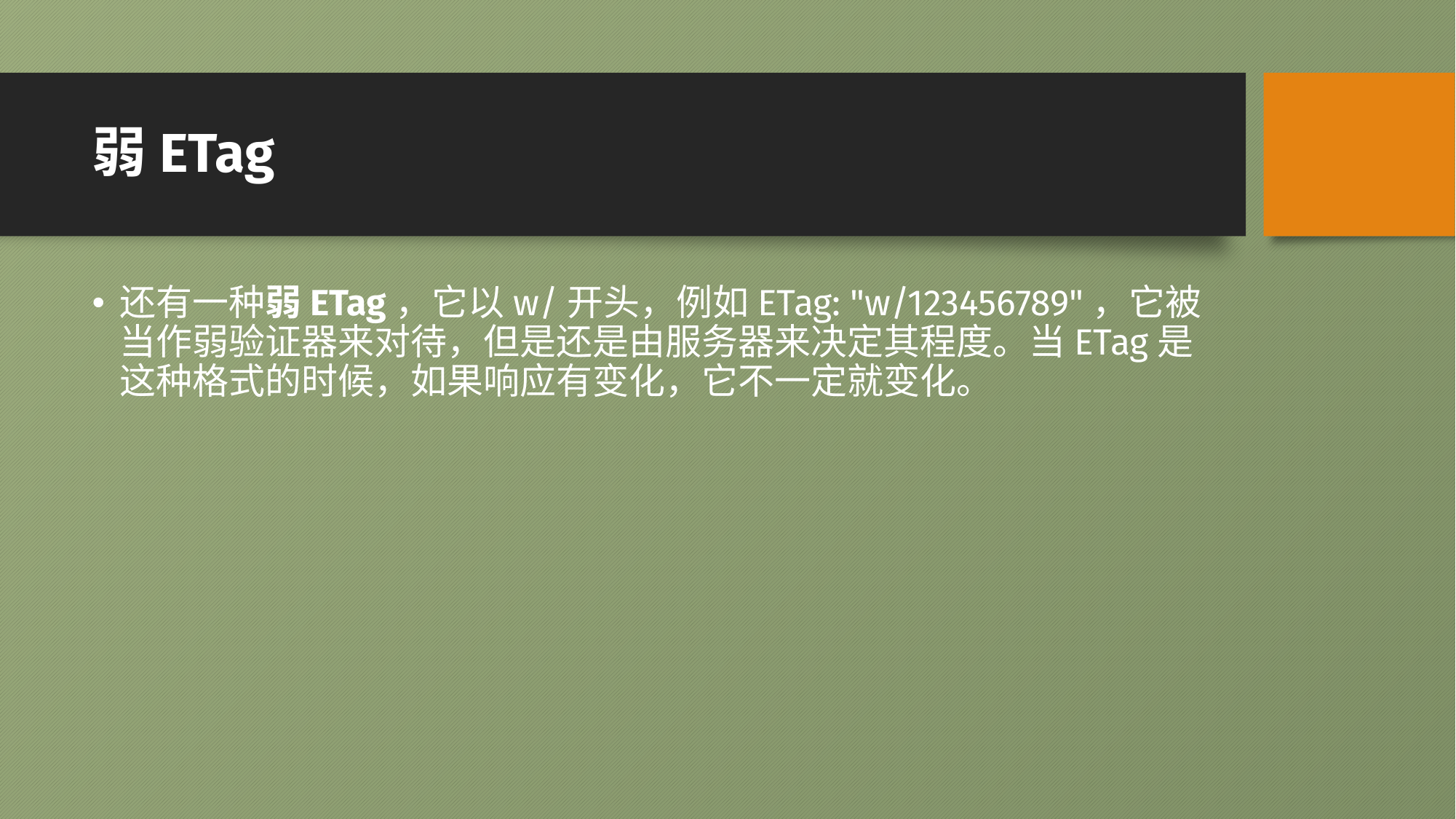

# 弱ETag
还有一种弱ETag，它以w/开头，例如ETag: "w/123456789"，它被当作弱验证器来对待，但是还是由服务器来决定其程度。当ETag是这种格式的时候，如果响应有变化，它不一定就变化。